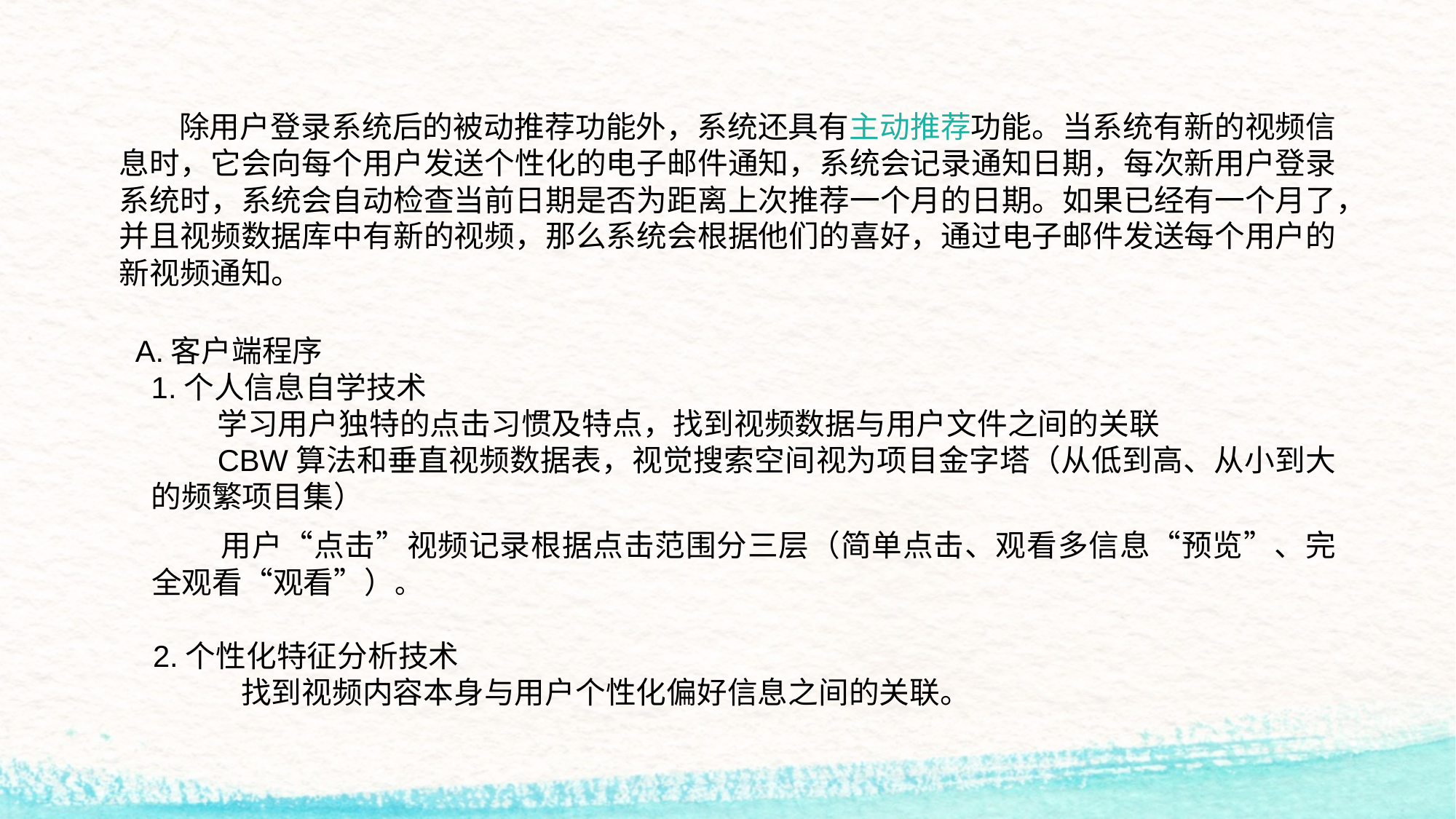

除用户登录系统后的被动推荐功能外，系统还具有主动推荐功能。当系统有新的视频信息时，它会向每个用户发送个性化的电子邮件通知，系统会记录通知日期，每次新用户登录系统时，系统会自动检查当前日期是否为距离上次推荐一个月的日期。如果已经有一个月了，并且视频数据库中有新的视频，那么系统会根据他们的喜好，通过电子邮件发送每个用户的新视频通知。
A.客户端程序
1.个人信息自学技术
    学习用户独特的点击习惯及特点，找到视频数据与用户文件之间的关联
    CBW算法和垂直视频数据表，视觉搜索空间视为项目金字塔（从低到高、从小到大的频繁项目集）
    用户“点击”视频记录根据点击范围分三层（简单点击、观看多信息“预览”、完全观看“观看”）。
2.个性化特征分析技术
            找到视频内容本身与用户个性化偏好信息之间的关联。